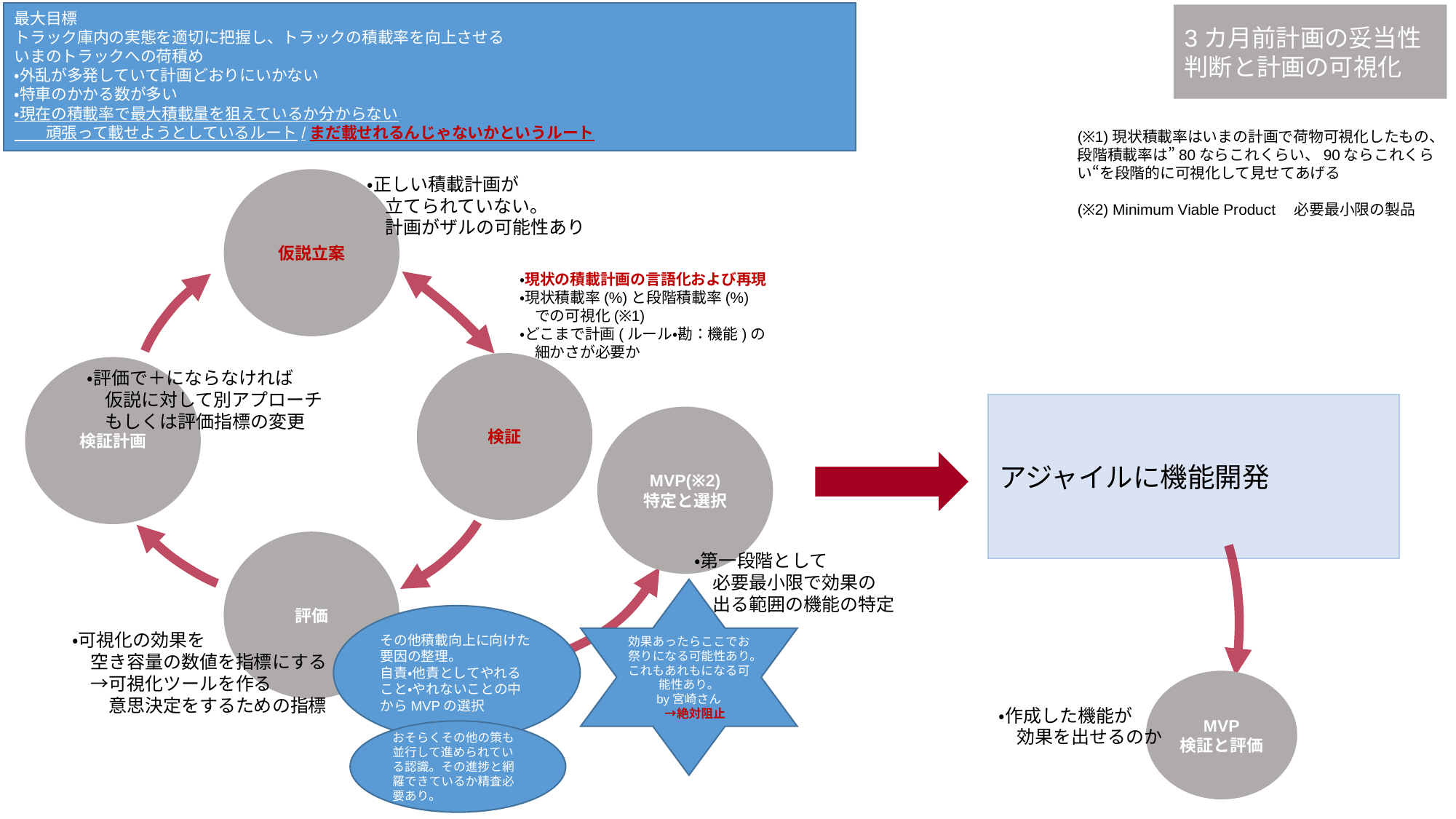

最大目標
トラック庫内の実態を適切に把握し、トラックの積載率を向上させる
いまのトラックへの荷積め
・外乱が多発していて計画どおりにいかない
・特車のかかる数が多い
・現在の積載率で最大積載量を狙えているか分からない
　　頑張って載せようとしているルート/まだ載せれるんじゃないかというルート
3カ月前計画の妥当性判断と計画の可視化
(※1)現状積載率はいまの計画で荷物可視化したもの、段階積載率は”80ならこれくらい、90ならこれくらい“を段階的に可視化して見せてあげる

(※2) Minimum Viable Product　必要最小限の製品
・正しい積載計画が
　立てられていない。
　計画がザルの可能性あり

仮説立案

検証
検証計画
MVP(※2)
特定と選択

評価
・現状の積載計画の言語化および再現
・現状積載率(%)と段階積載率(%)
　での可視化(※1)
・どこまで計画(ルール・勘：機能)の
　細かさが必要か
・評価で＋にならなければ
　仮説に対して別アプローチ
　もしくは評価指標の変更
アジャイルに機能開発

・第一段階として
　必要最小限で効果の
　出る範囲の機能の特定
効果あったらここでお祭りになる可能性あり。
これもあれもになる可能性あり。
by宮崎さん
　→絶対阻止

その他積載向上に向けた要因の整理。
自責・他責としてやれること・やれないことの中からMVPの選択
・可視化の効果を
　空き容量の数値を指標にする
　→可視化ツールを作る
　　意思決定をするための指標
MVP
検証と評価
・作成した機能が
　効果を出せるのか
おそらくその他の策も並行して進められている認識。その進捗と網羅できているか精査必要あり。